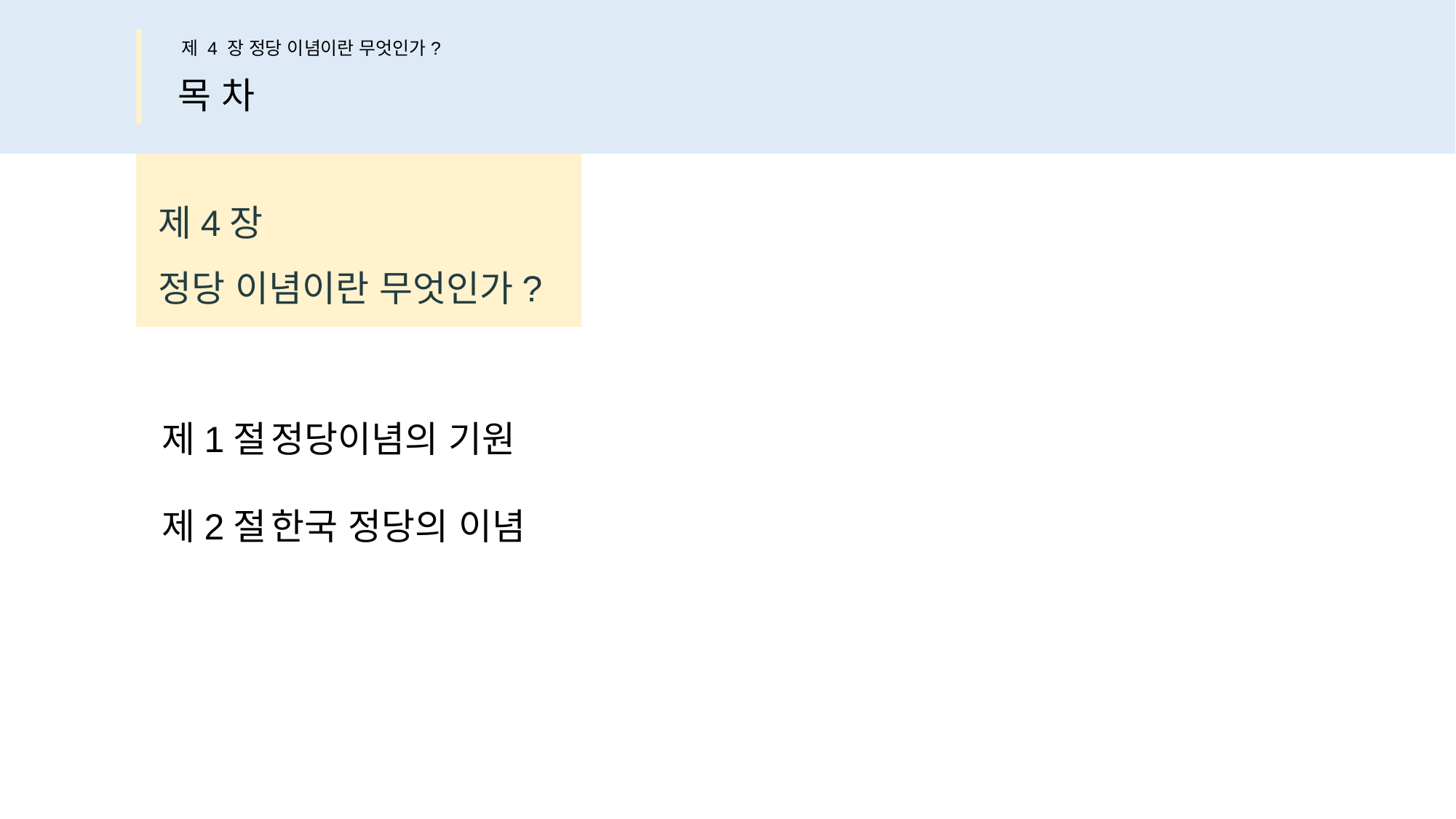

제 4 장 정당 이념이란 무엇인가?
목 차

제4장
정당 이념이란 무엇인가?
제1절	정당이념의 기원
제2절	한국 정당의 이념